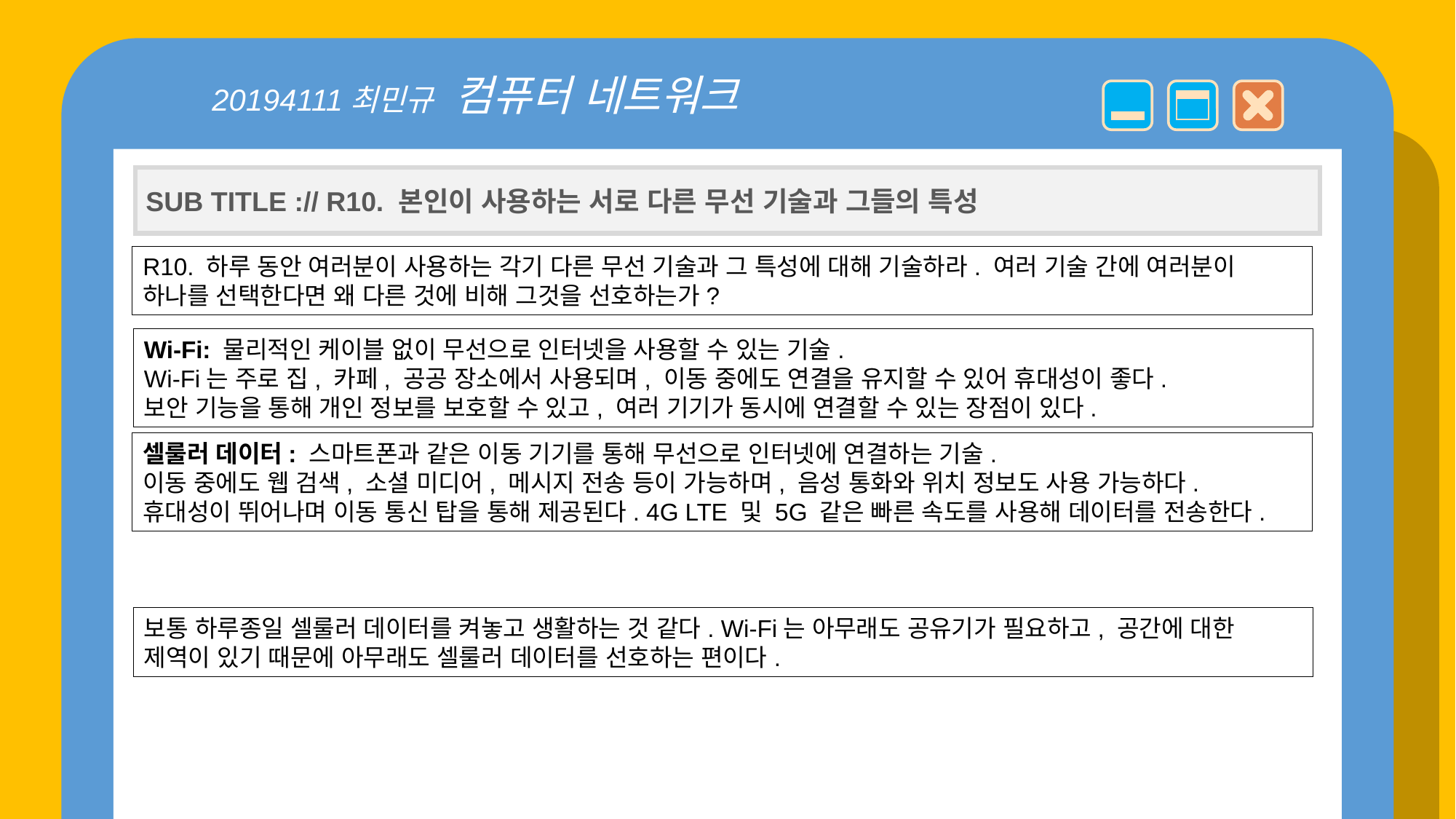

20194111최민규  컴퓨터 네트워크

SUB TITLE :// R10. 본인이 사용하는 서로 다른 무선 기술과 그들의 특성
R10. 하루 동안 여러분이 사용하는 각기 다른 무선 기술과 그 특성에 대해 기술하라. 여러 기술 간에 여러분이 하나를 선택한다면 왜 다른 것에 비해 그것을 선호하는가?
Wi-Fi: 물리적인 케이블 없이 무선으로 인터넷을 사용할 수 있는 기술.
Wi-Fi는 주로 집, 카페, 공공 장소에서 사용되며, 이동 중에도 연결을 유지할 수 있어 휴대성이 좋다.
보안 기능을 통해 개인 정보를 보호할 수 있고, 여러 기기가 동시에 연결할 수 있는 장점이 있다.
셀룰러 데이터: 스마트폰과 같은 이동 기기를 통해 무선으로 인터넷에 연결하는 기술.
이동 중에도 웹 검색, 소셜 미디어, 메시지 전송 등이 가능하며, 음성 통화와 위치 정보도 사용 가능하다.
휴대성이 뛰어나며 이동 통신 탑을 통해 제공된다. 4G LTE 및 5G 같은 빠른 속도를 사용해 데이터를 전송한다.
보통 하루종일 셀룰러 데이터를 켜놓고 생활하는 것 같다. Wi-Fi는 아무래도 공유기가 필요하고, 공간에 대한 제역이 있기 때문에 아무래도 셀룰러 데이터를 선호하는 편이다.